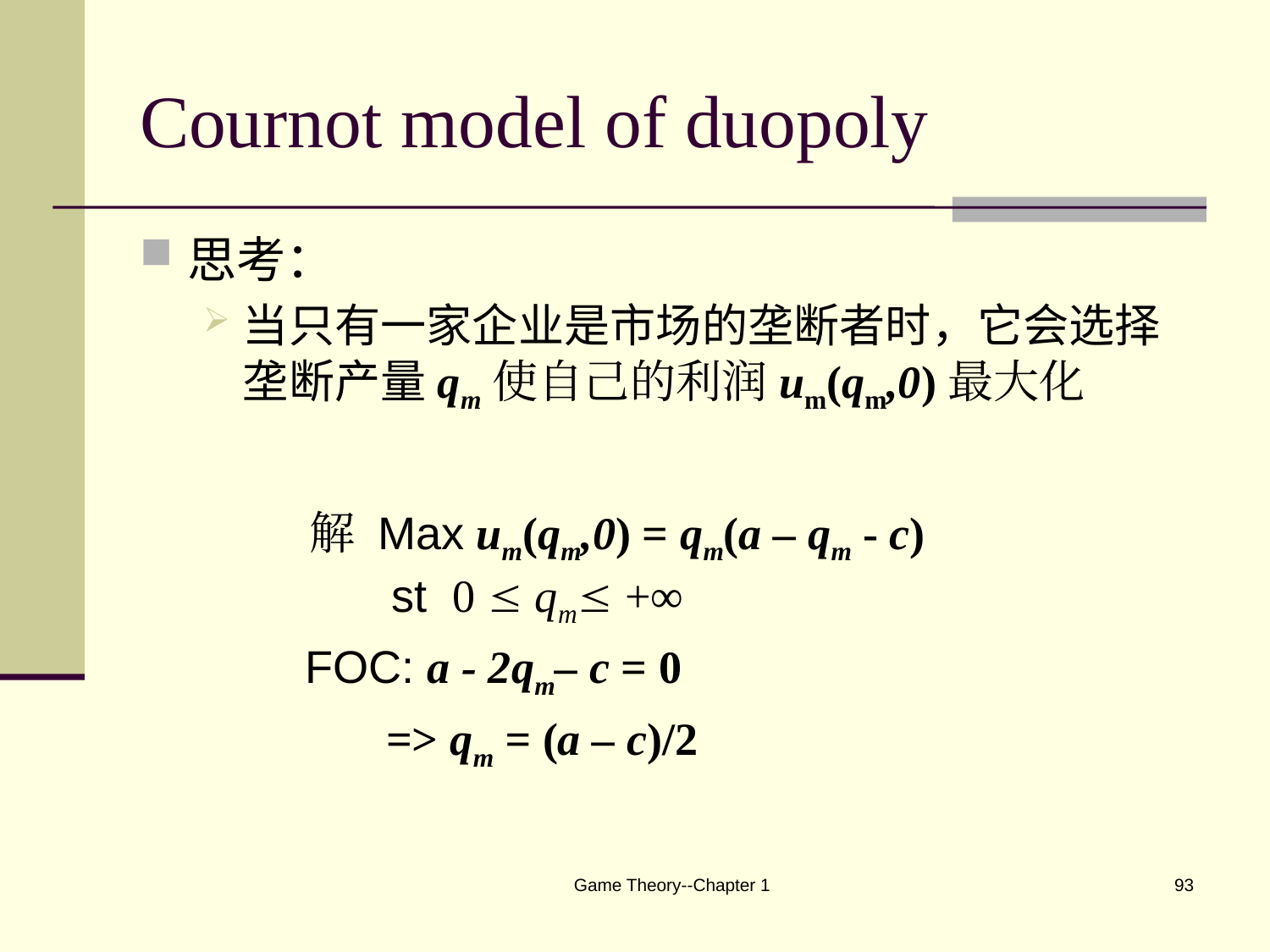

# Cournot model of duopoly
思考：
当只有一家企业是市场的垄断者时，它会选择垄断产量qm使自己的利润um(qm,0)最大化

        解 Max um(qm,0) = qm(a – qm - c)
             st  0 ≤ qm≤ +∞
        FOC: a - 2qm– c = 0
                => qm = (a – c)/2
Game Theory--Chapter 1
93